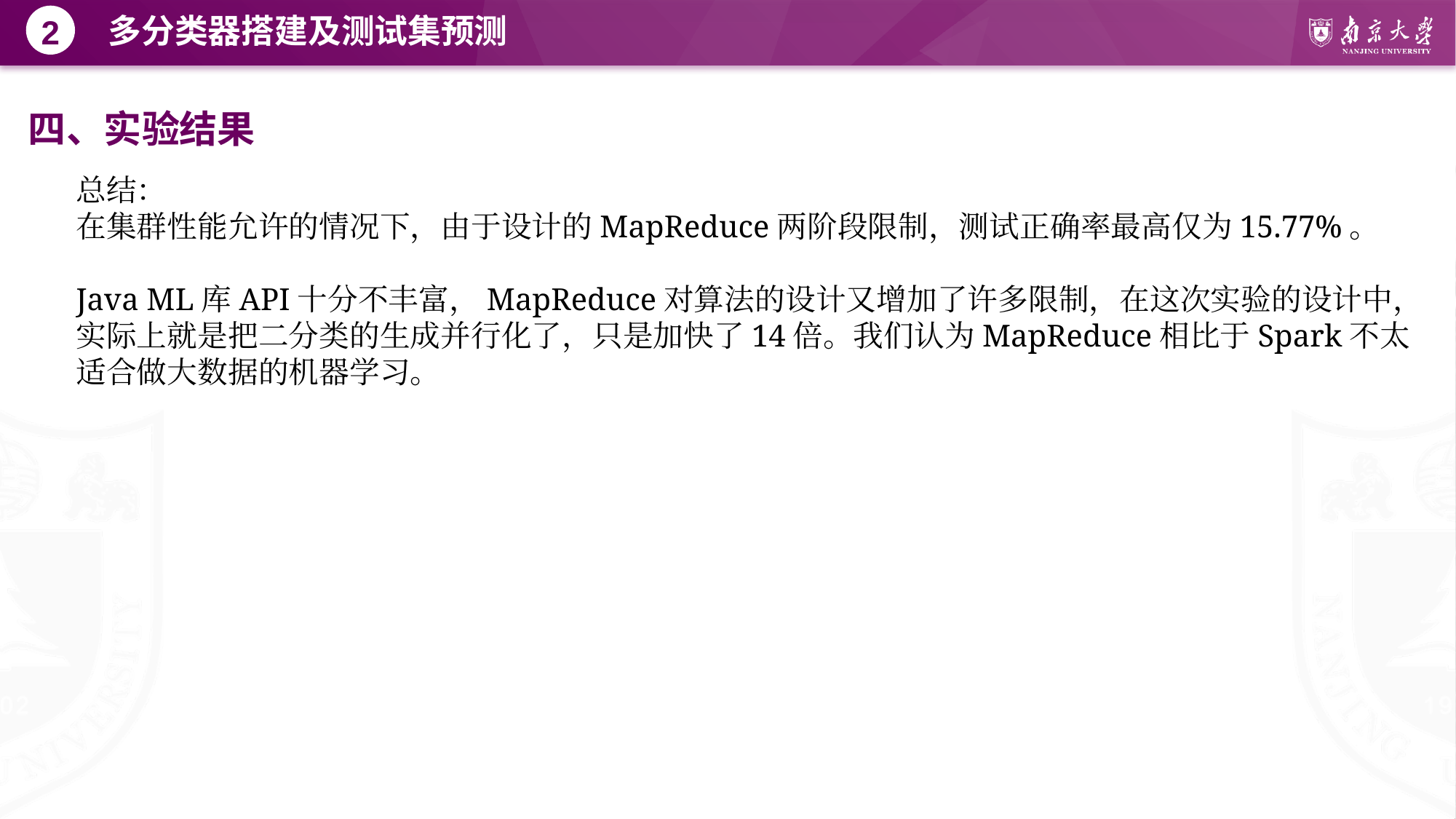

多分类器搭建及测试集预测

2
四、实验结果
总结：
在集群性能允许的情况下，由于设计的MapReduce两阶段限制，测试正确率最高仅为15.77%。

Java ML库API十分不丰富，MapReduce对算法的设计又增加了许多限制，在这次实验的设计中，实际上就是把二分类的生成并行化了，只是加快了14倍。我们认为MapReduce相比于Spark不太适合做大数据的机器学习。